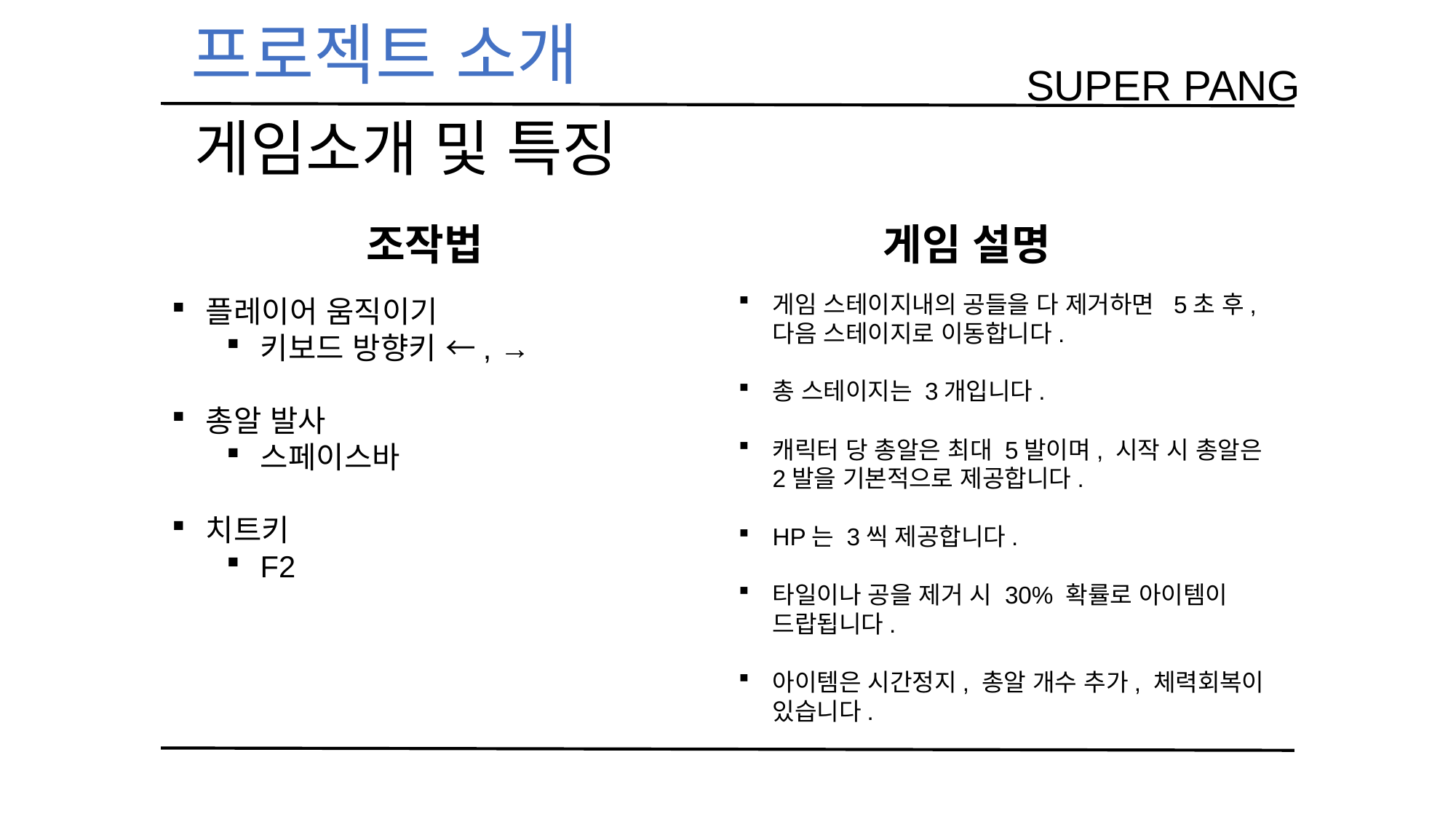

프로젝트 소개
SUPER PANG
게임소개 및 특징
조작법
게임 설명

플레이어 움직이기
키보드 방향키 ←, →

총알 발사
스페이스바

치트키
F2

게임 스테이지내의 공들을 다 제거하면  5초 후, 다음 스테이지로 이동합니다.

총 스테이지는 3개입니다.

캐릭터 당 총알은 최대 5발이며, 시작 시 총알은 2발을 기본적으로 제공합니다.

HP는 3씩 제공합니다.

타일이나 공을 제거 시 30% 확률로 아이템이 드랍됩니다.

아이템은 시간정지, 총알 개수 추가, 체력회복이 있습니다.